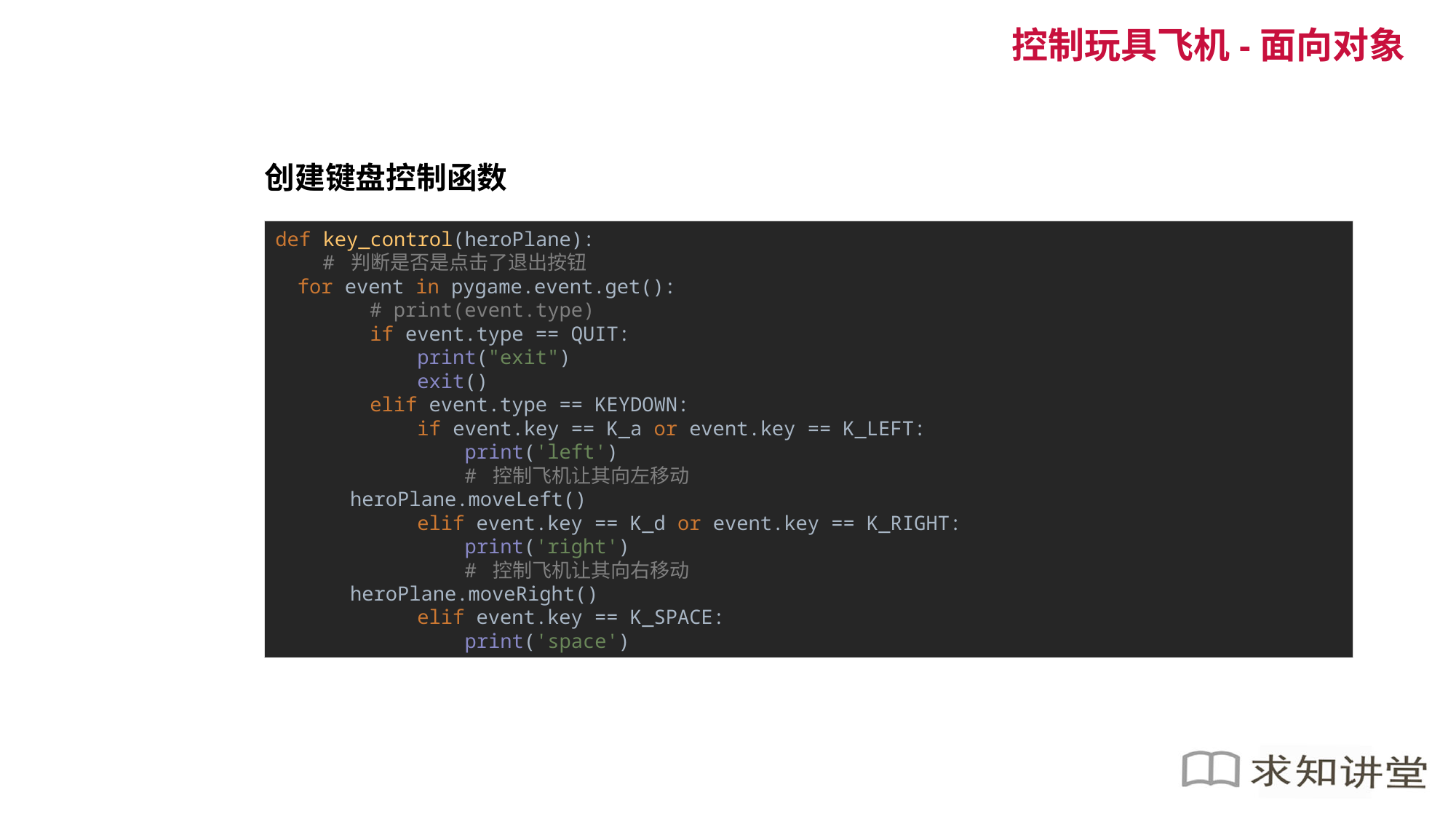

控制玩具飞机-面向对象
创建键盘控制函数
def key_control(heroPlane):
    # 判断是否是点击了退出按钮
    for event in pygame.event.get():
        # print(event.type)
        if event.type == QUIT:
            print("exit")
            exit()
        elif event.type == KEYDOWN:
            if event.key == K_a or event.key == K_LEFT:
                print('left')
                # 控制飞机让其向左移动
                heroPlane.moveLeft()
            elif event.key == K_d or event.key == K_RIGHT:
                print('right')
                # 控制飞机让其向右移动
                heroPlane.moveRight()
            elif event.key == K_SPACE:
                print('space')